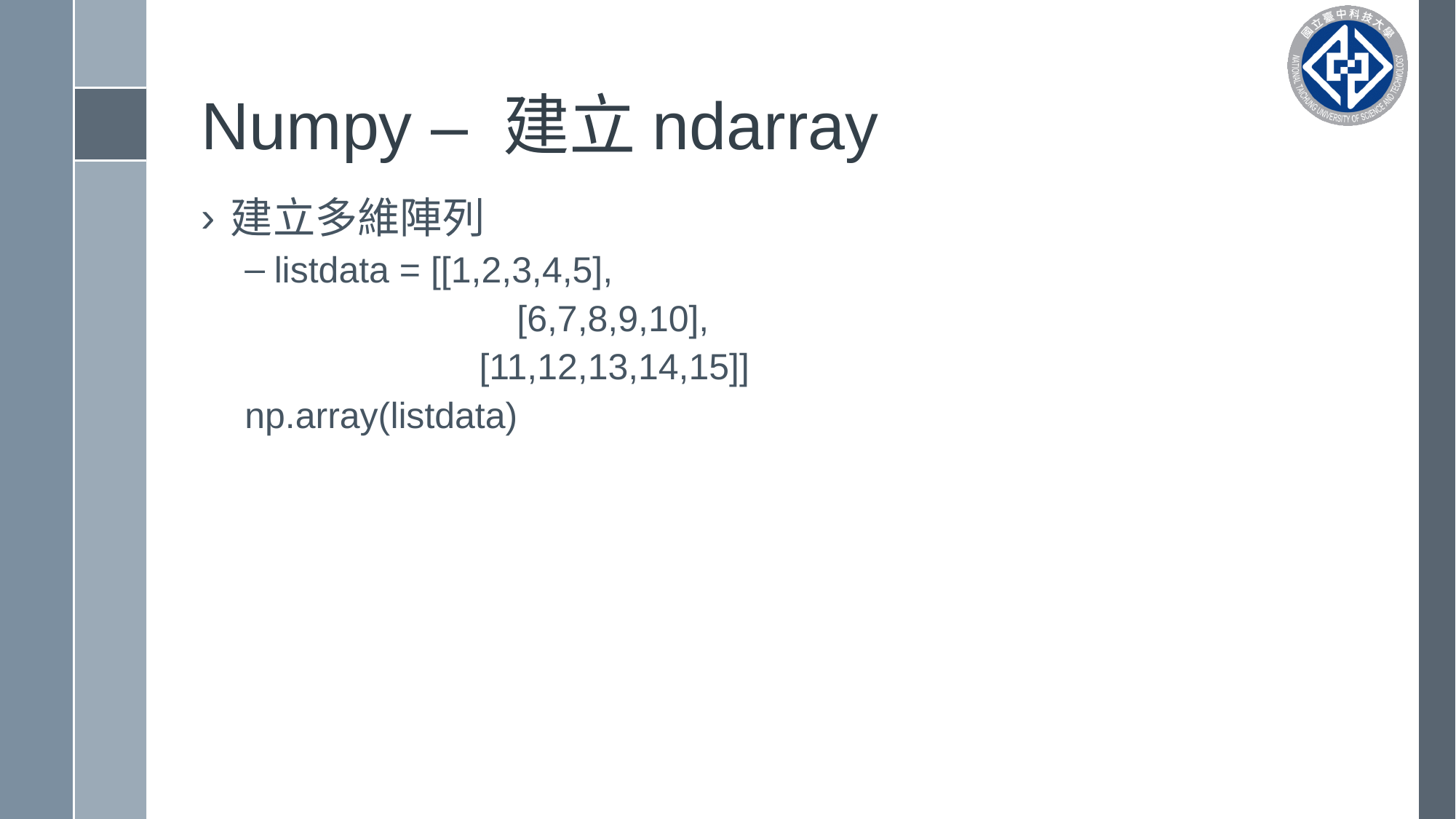

# Numpy – 建立ndarray
建立多維陣列
listdata = [[1,2,3,4,5],
	                [6,7,8,9,10],
                       [11,12,13,14,15]]
np.array(listdata)